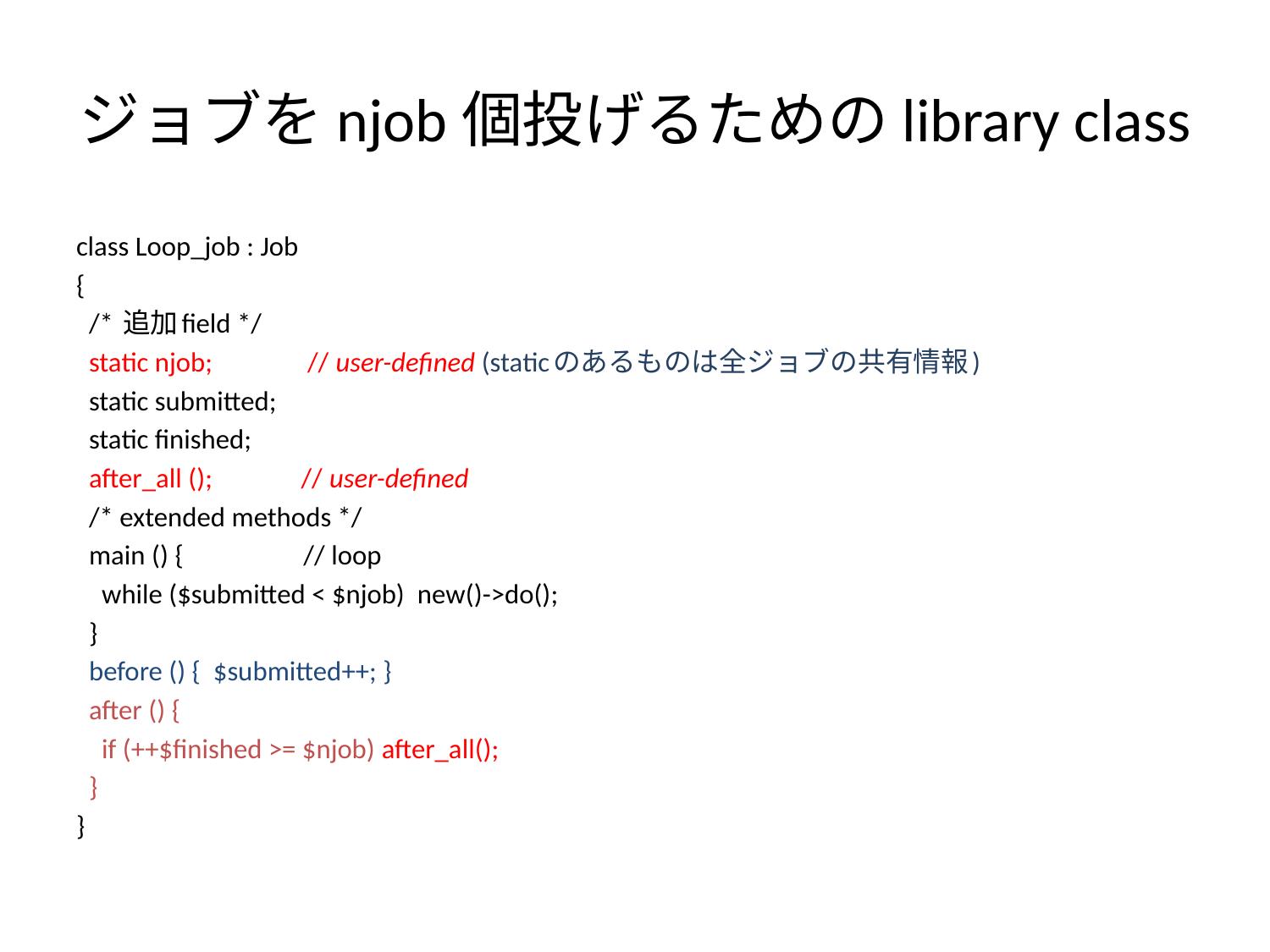

# ジョブをnjob個投げるためのlibrary class
class Loop_job : Job
{
  /* 追加field */
  static njob;               // user-defined (staticのあるものは全ジョブの共有情報)
  static submitted;
  static finished;
  after_all ();              // user-defined
  /* extended methods */
  main () {                   // loop
    while ($submitted < $njob)  new()->do();
  }
  before () {  $submitted++; }
  after () {
    if (++$finished >= $njob) after_all();
  }
}